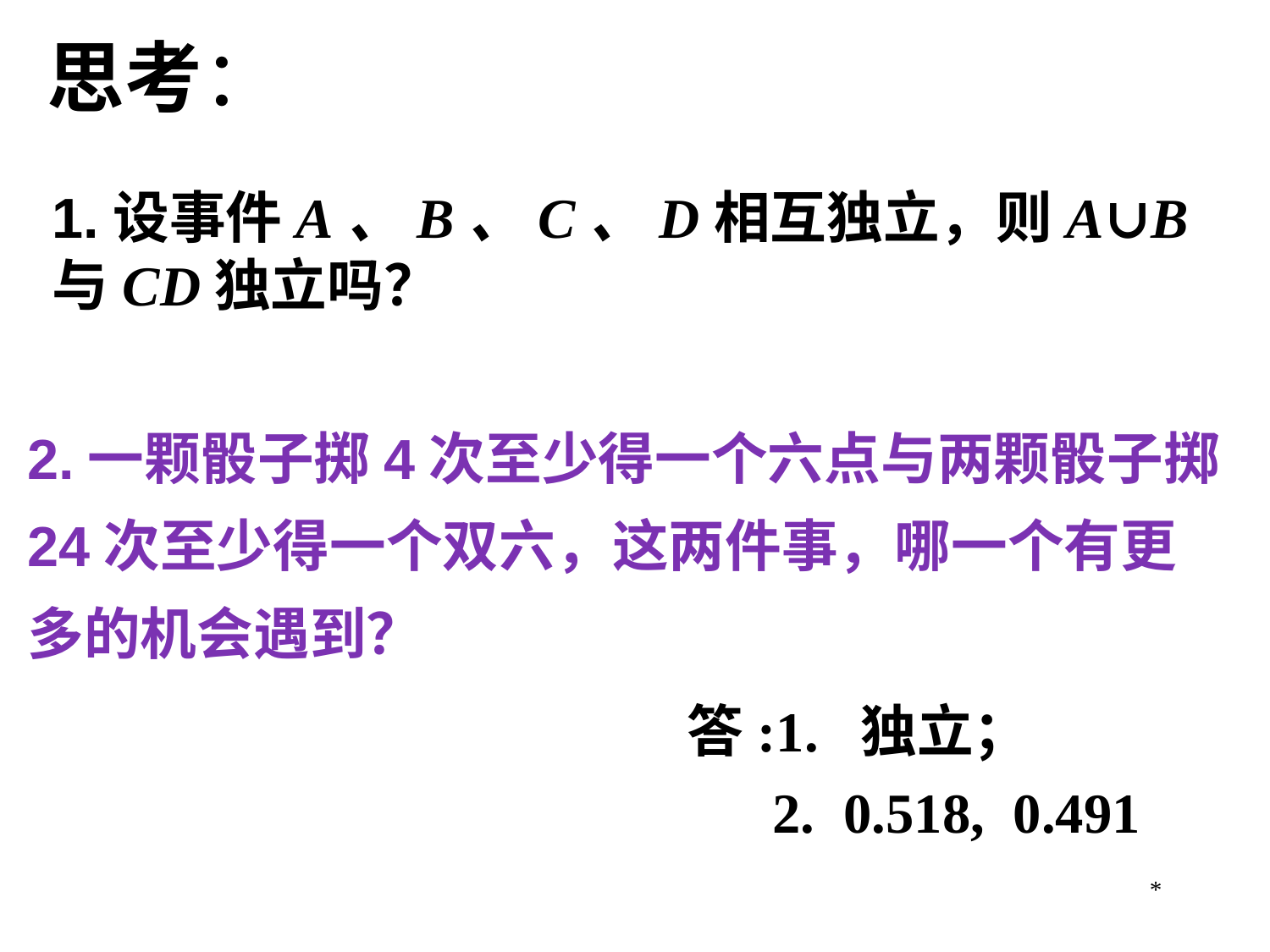

思考：
1.设事件A、B、C、D相互独立，则A∪B与CD独立吗？
2.一颗骰子掷4次至少得一个六点与两颗骰子掷24次至少得一个双六，这两件事，哪一个有更多的机会遇到？
答:1.  独立；
      2.  0.518,  0.491
*